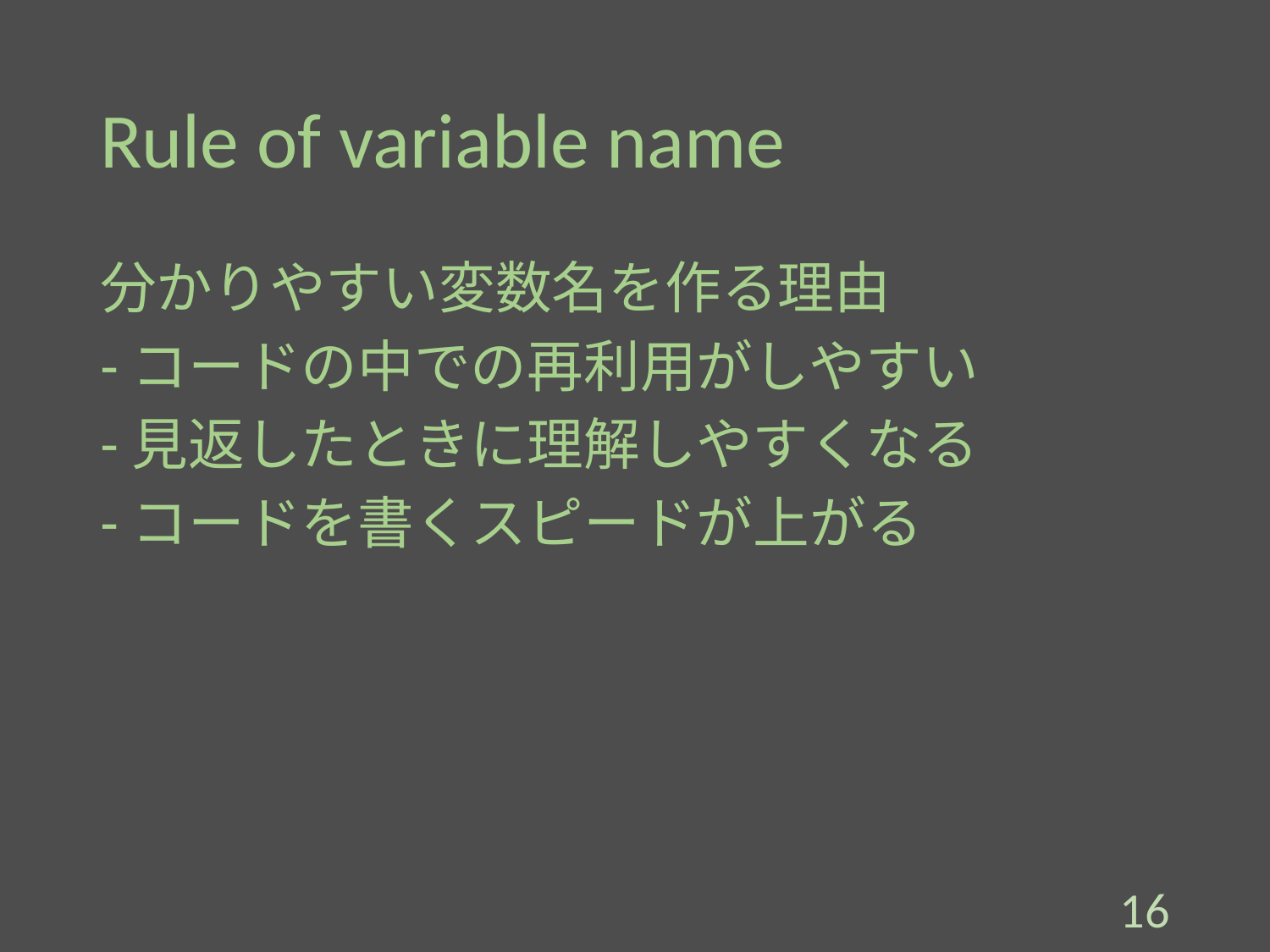

# Rule of variable name
分かりやすい変数名を作る理由
コードの中での再利用がしやすい
見返したときに理解しやすくなる
コードを書くスピードが上がる
16